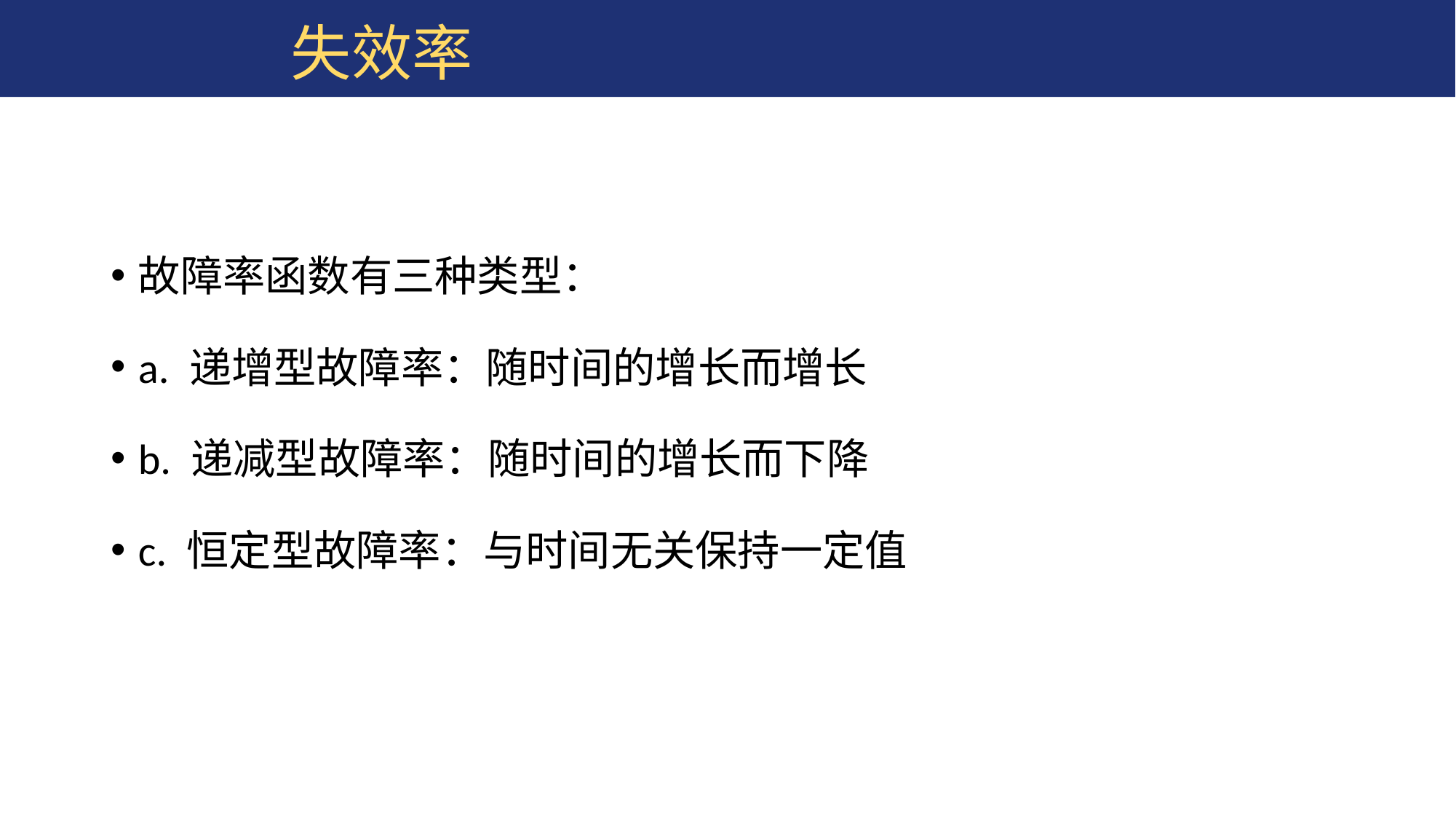

# 失效率
故障率函数有三种类型：
a. 递增型故障率：随时间的增长而增长
b. 递减型故障率：随时间的增长而下降
c. 恒定型故障率：与时间无关保持一定值